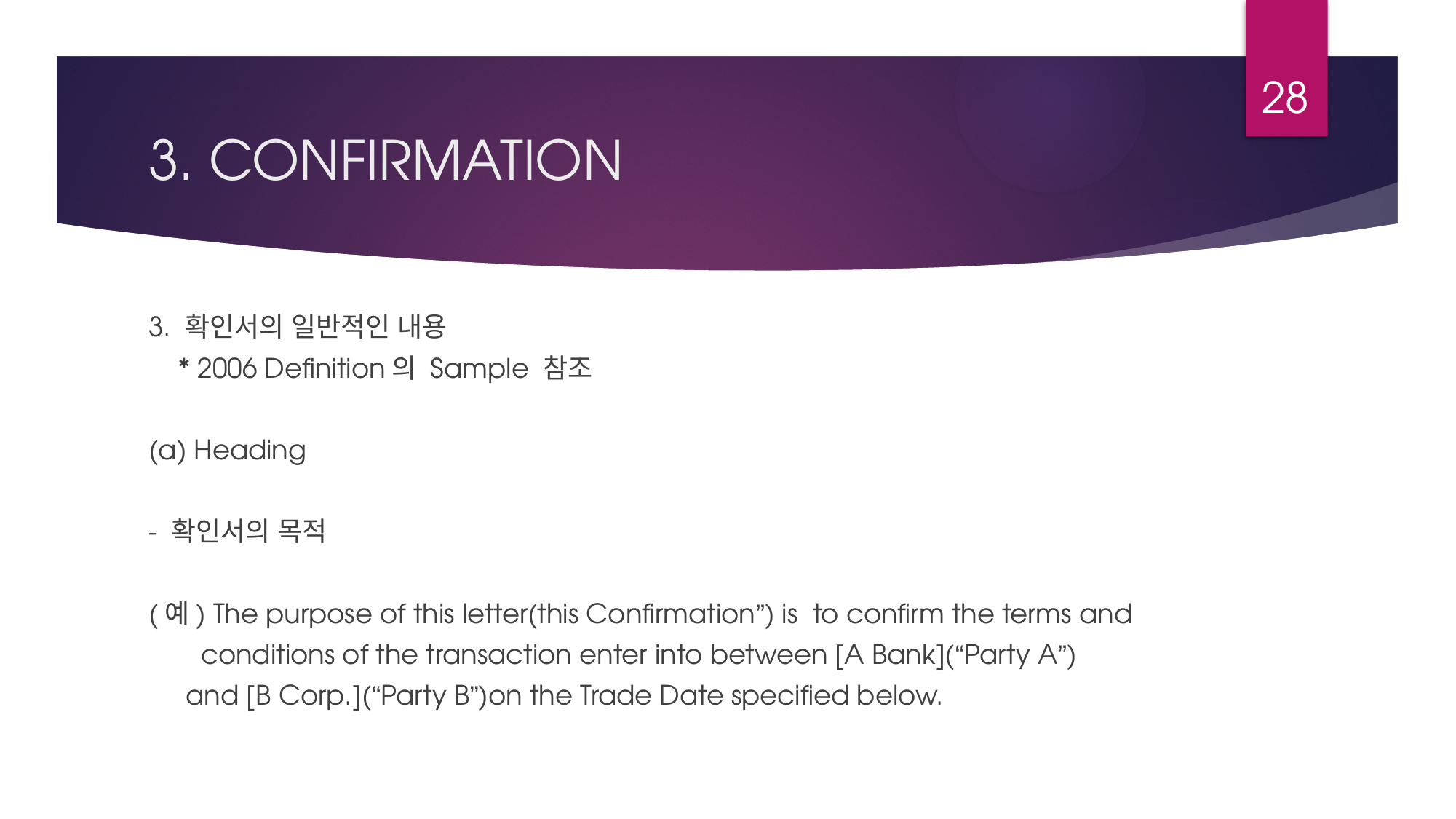

28
# 3. CONFIRMATION
3. 확인서의 일반적인 내용
    * 2006 Definition의 Sample 참조

(a) Heading

- 확인서의 목적

(예) The purpose of this letter(this Confirmation”) is  to confirm the terms and
       conditions of the transaction enter into between [A Bank](“Party A”)
     and [B Corp.](“Party B”)on the Trade Date specified below.